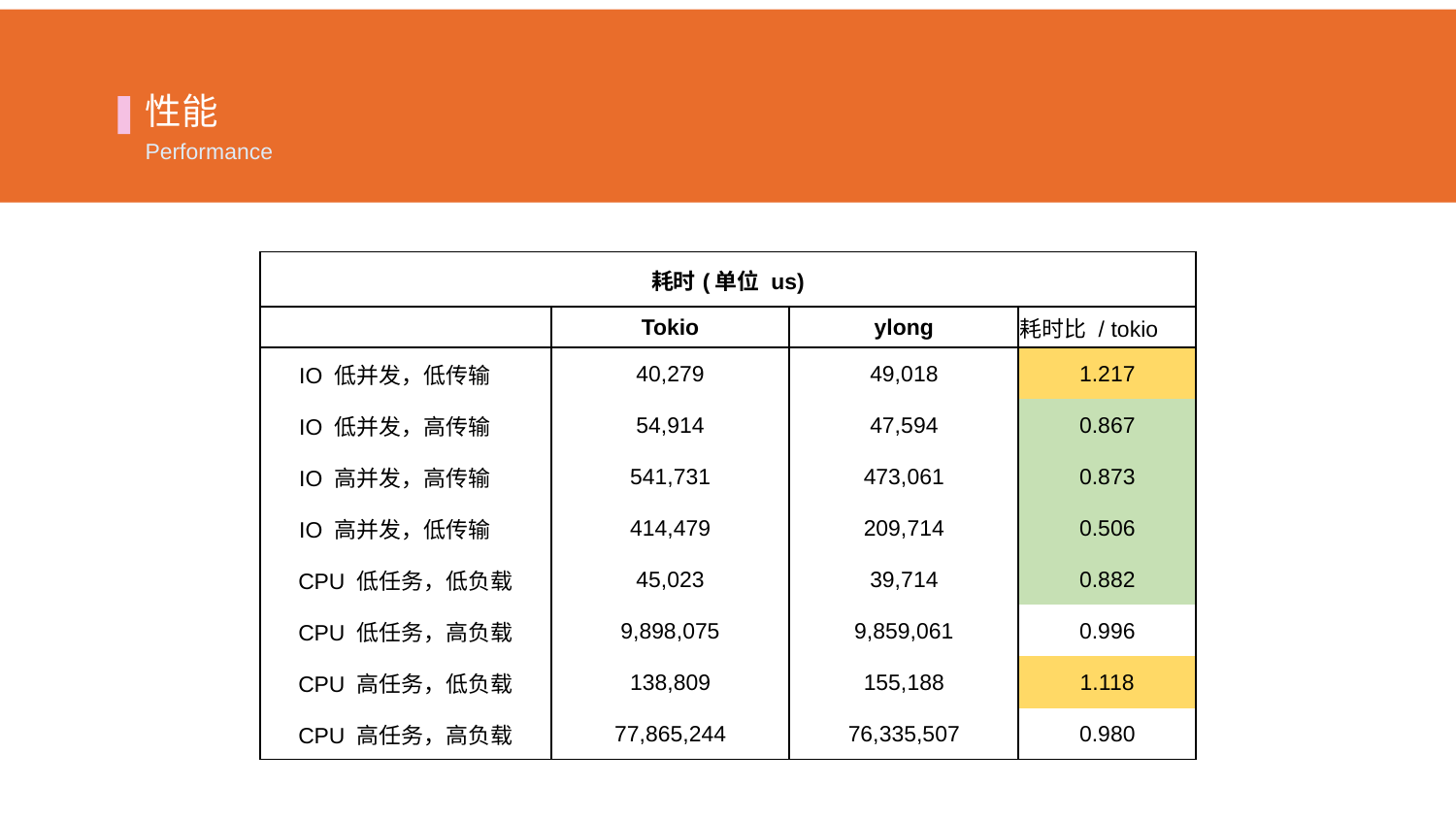

性能

Performance
| 耗时(单位 us) |  |  |  |
| --- | --- | --- | --- |
|  | Tokio | ylong | 耗时比 / tokio |
| IO 低并发，低传输 | 40,279 | 49,018 | 1.217 |
| IO 低并发，高传输 | 54,914 | 47,594 | 0.867 |
| IO 高并发，高传输 | 541,731 | 473,061 | 0.873 |
| IO 高并发，低传输 | 414,479 | 209,714 | 0.506 |
| CPU 低任务，低负载 | 45,023 | 39,714 | 0.882 |
| CPU 低任务，高负载 | 9,898,075 | 9,859,061 | 0.996 |
| CPU 高任务，低负载 | 138,809 | 155,188 | 1.118 |
| CPU 高任务，高负载 | 77,865,244 | 76,335,507 | 0.980 |